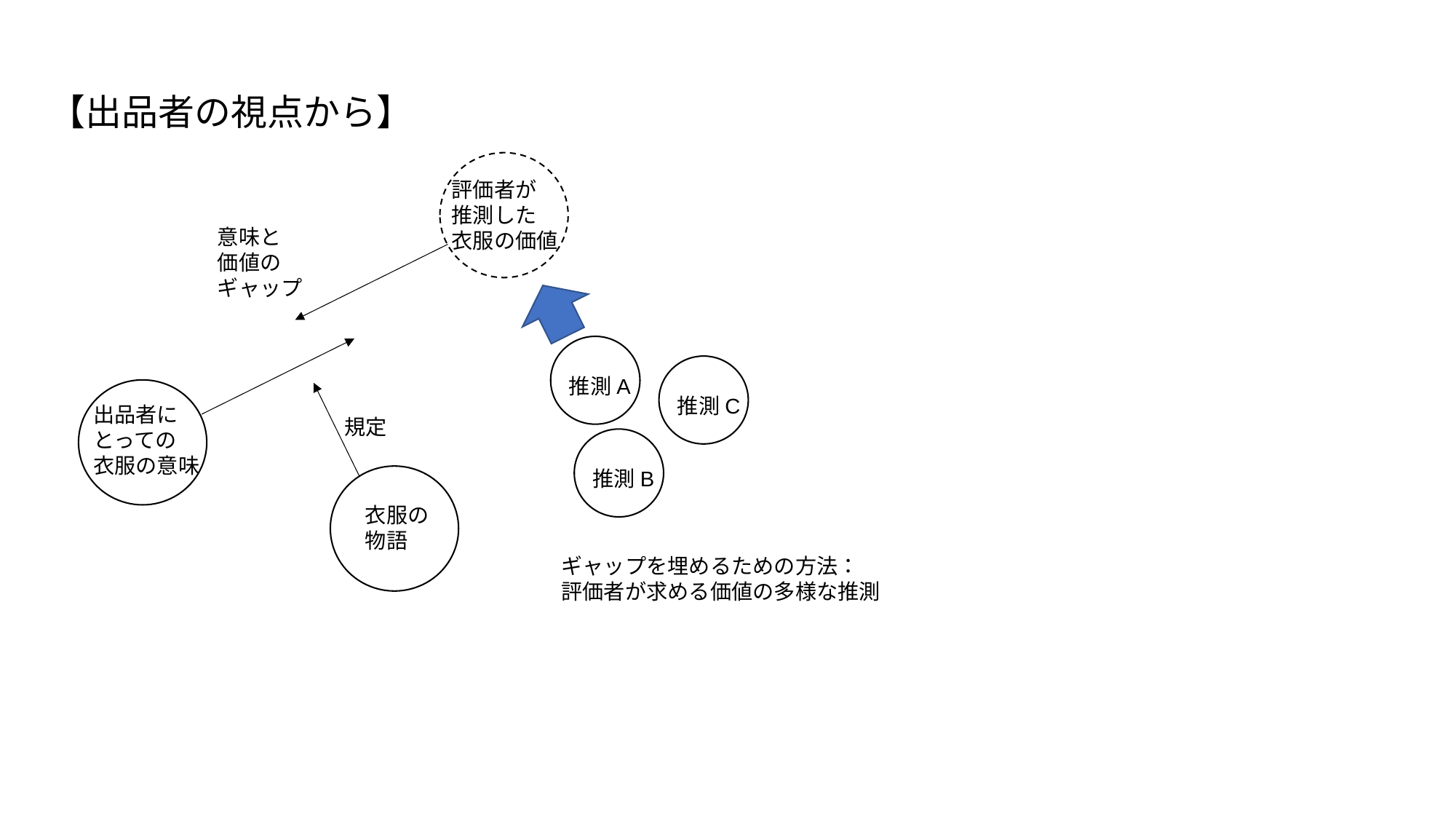

【出品者の視点から】

評価者が
推測した
衣服の価値
意味と
価値の
ギャップ

推測A

推測C
出品者にとっての
衣服の意味
規定

推測B

衣服の
物語
ギャップを埋めるための方法：
評価者が求める価値の多様な推測